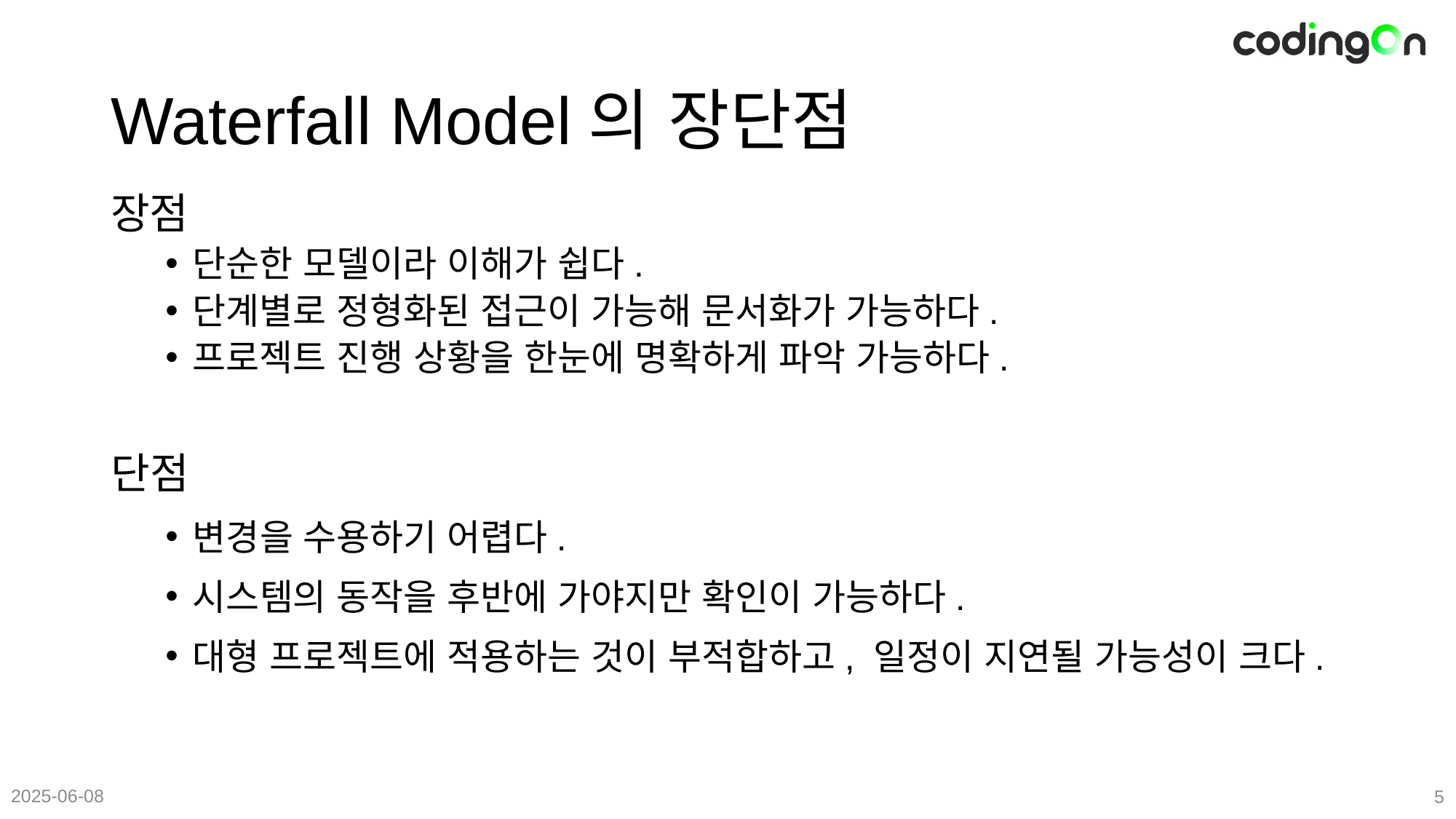

# Waterfall Model의 장단점
장점
단순한 모델이라 이해가 쉽다.
단계별로 정형화된 접근이 가능해 문서화가 가능하다.
프로젝트 진행 상황을 한눈에 명확하게 파악 가능하다.
단점
변경을 수용하기 어렵다.
시스템의 동작을 후반에 가야지만 확인이 가능하다.
대형 프로젝트에 적용하는 것이 부적합하고, 일정이 지연될 가능성이 크다.
2025-06-08
5